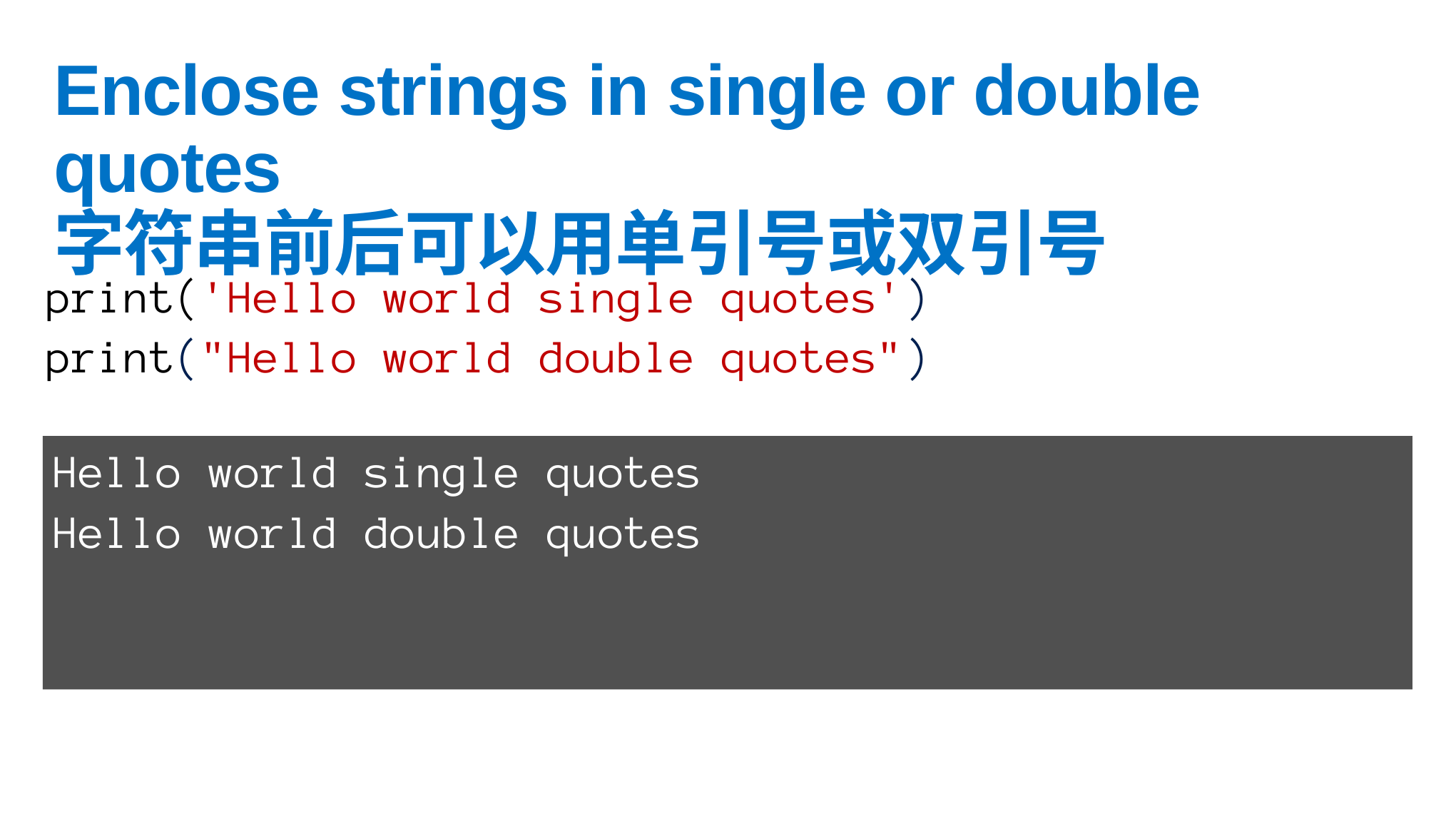

# Enclose strings in single or double quotes 字符串前后可以用单引号或双引号
print('Hello world single quotes')
print("Hello world double quotes")
Hello world single quotes
Hello world double quotes